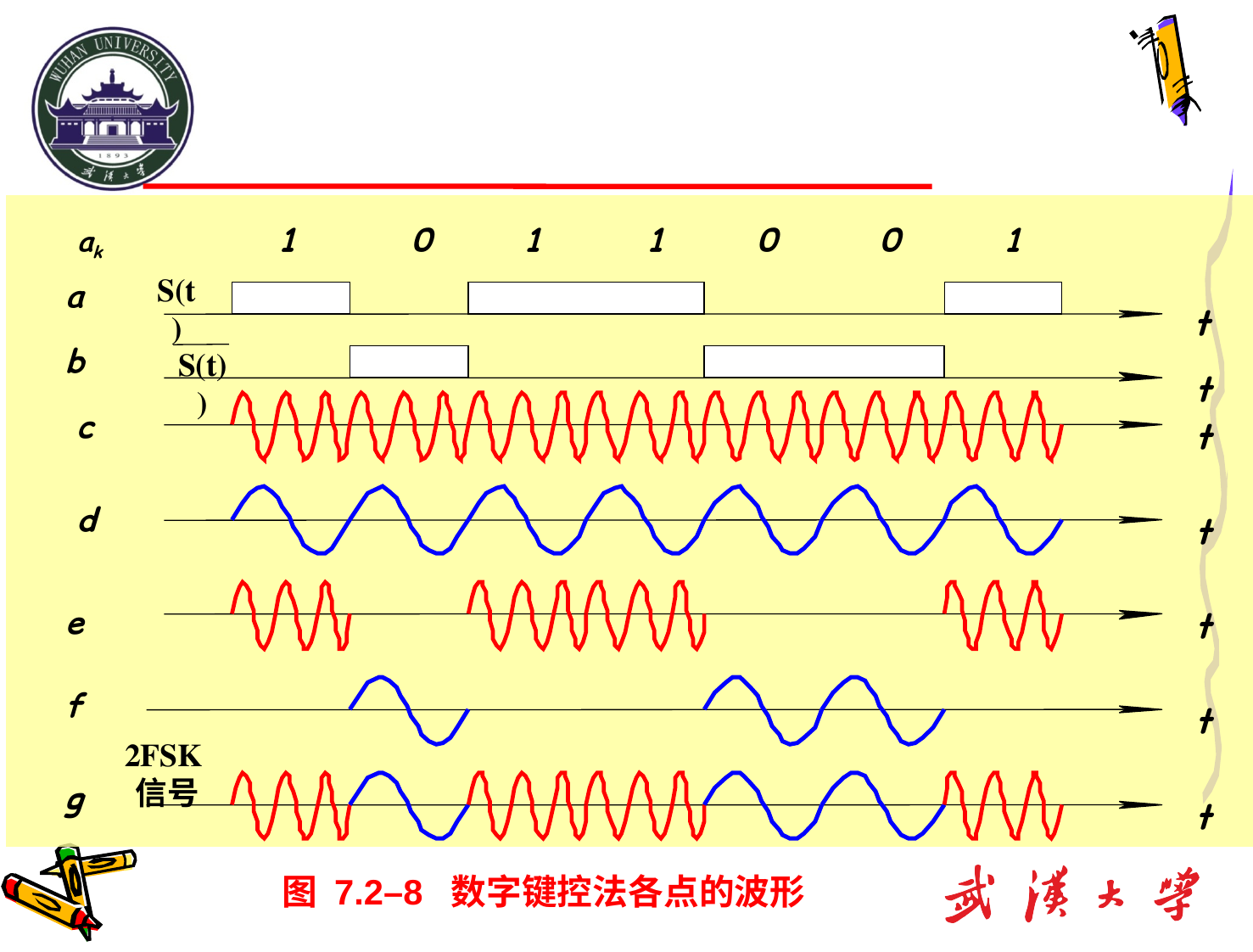

1
0
1
1
0
0
1
ak
a
S(t)

t

b
S(t))

t

c
t

d
t

e
t

f
t

2FSK信号
g

t

图 7.2–8  数字键控法各点的波形